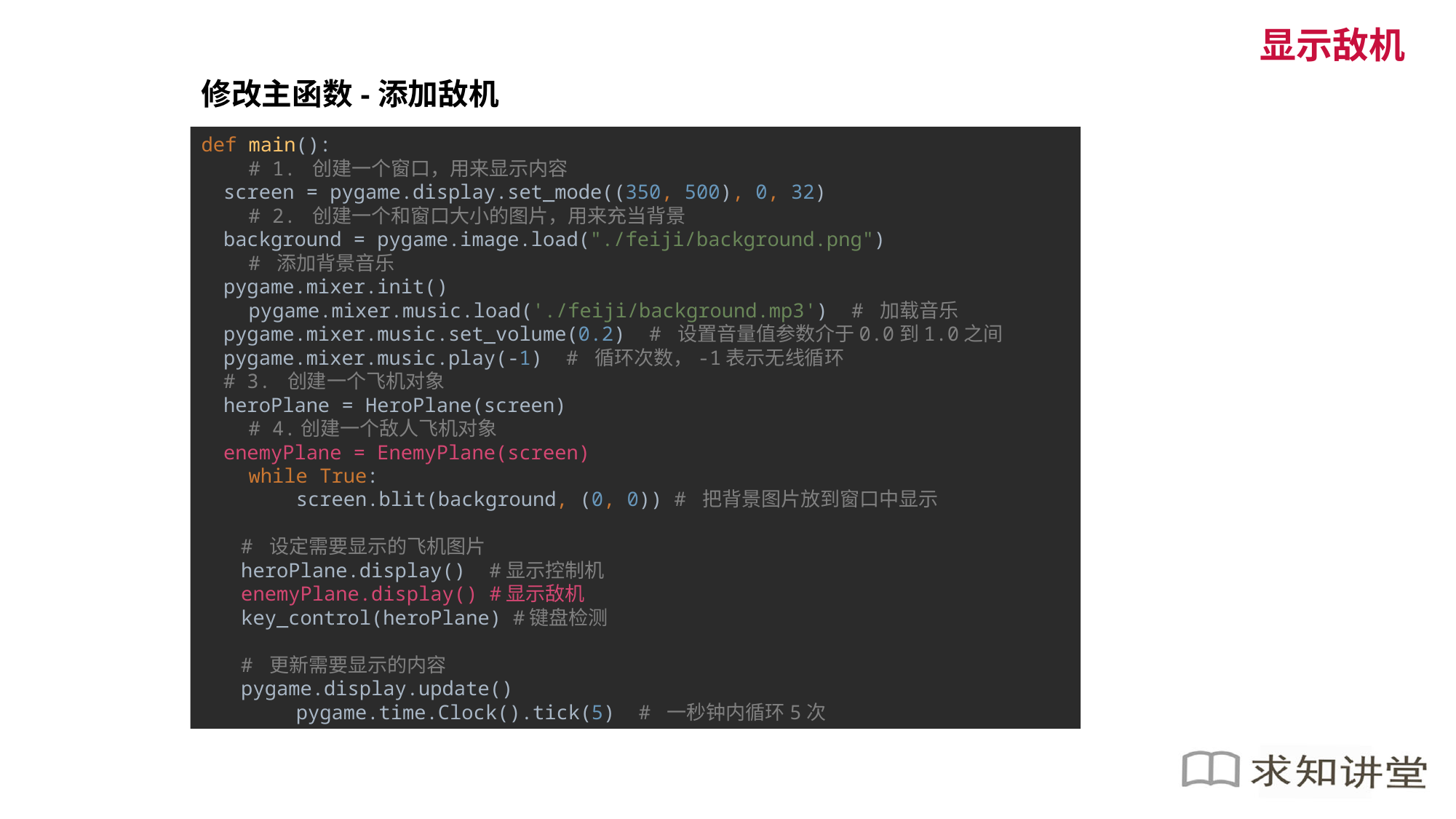

显示敌机
修改主函数-添加敌机
def main():
    # 1. 创建一个窗口，用来显示内容
    screen = pygame.display.set_mode((350, 500), 0, 32)
    # 2. 创建一个和窗口大小的图片，用来充当背景
    background = pygame.image.load("./feiji/background.png")
    # 添加背景音乐
    pygame.mixer.init()
    pygame.mixer.music.load('./feiji/background.mp3')  # 加载音乐
    pygame.mixer.music.set_volume(0.2)  # 设置音量值参数介于0.0到1.0之间
    pygame.mixer.music.play(-1)  # 循环次数，-1表示无线循环
    # 3. 创建一个飞机对象
    heroPlane = HeroPlane(screen)
    # 4.创建一个敌人飞机对象
    enemyPlane = EnemyPlane(screen)
    while True:
        screen.blit(background, (0, 0)) # 把背景图片放到窗口中显示
        # 设定需要显示的飞机图片
        heroPlane.display()  #显示控制机
        enemyPlane.display() #显示敌机
        key_control(heroPlane) #键盘检测
        # 更新需要显示的内容
        pygame.display.update()
        pygame.time.Clock().tick(5)  # 一秒钟内循环5次